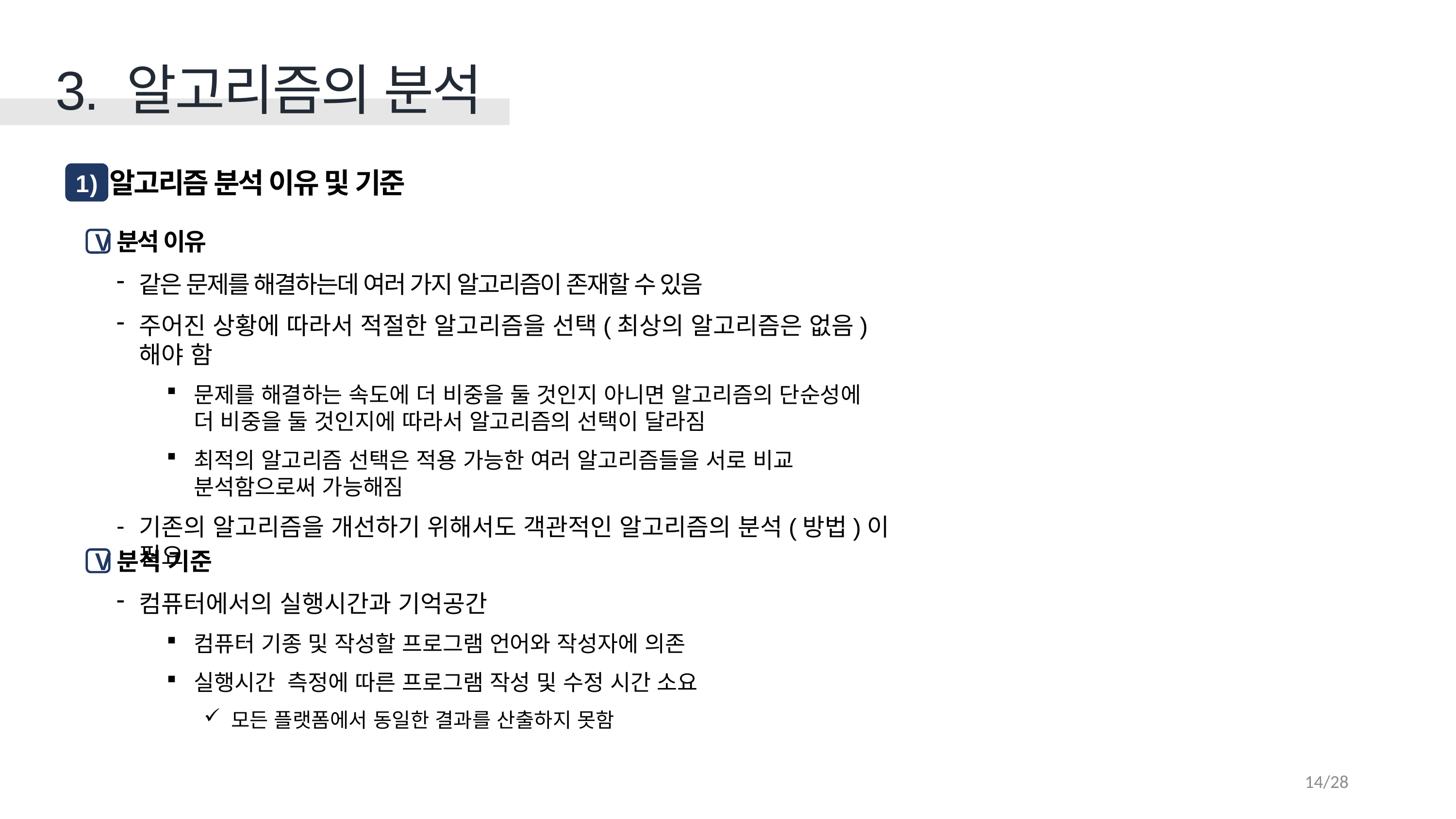

3. 알고리즘의 분석

알고리즘 분석 이유 및 기준
1 )
분석 이유
V
같은 문제를 해결하는데 여러 가지 알고리즘이 존재할 수 있음

주어진 상황에 따라서 적절한 알고리즘을 선택(최상의 알고리즘은 없음)해야 함

문제를 해결하는 속도에 더 비중을 둘 것인지 아니면 알고리즘의 단순성에
더 비중을 둘 것인지에 따라서 알고리즘의 선택이 달라짐

최적의 알고리즘 선택은 적용 가능한 여러 알고리즘들을 서로 비교 분석함으로써 가능해짐

기존의 알고리즘을 개선하기 위해서도 객관적인 알고리즘의 분석(방법)이 필요
분석 기준
V
컴퓨터에서의 실행시간과 기억공간

컴퓨터 기종 및 작성할 프로그램 언어와 작성자에 의존

실행시간  측정에 따른 프로그램 작성 및 수정 시간 소요

모든 플랫폼에서 동일한 결과를 산출하지 못함

14/28